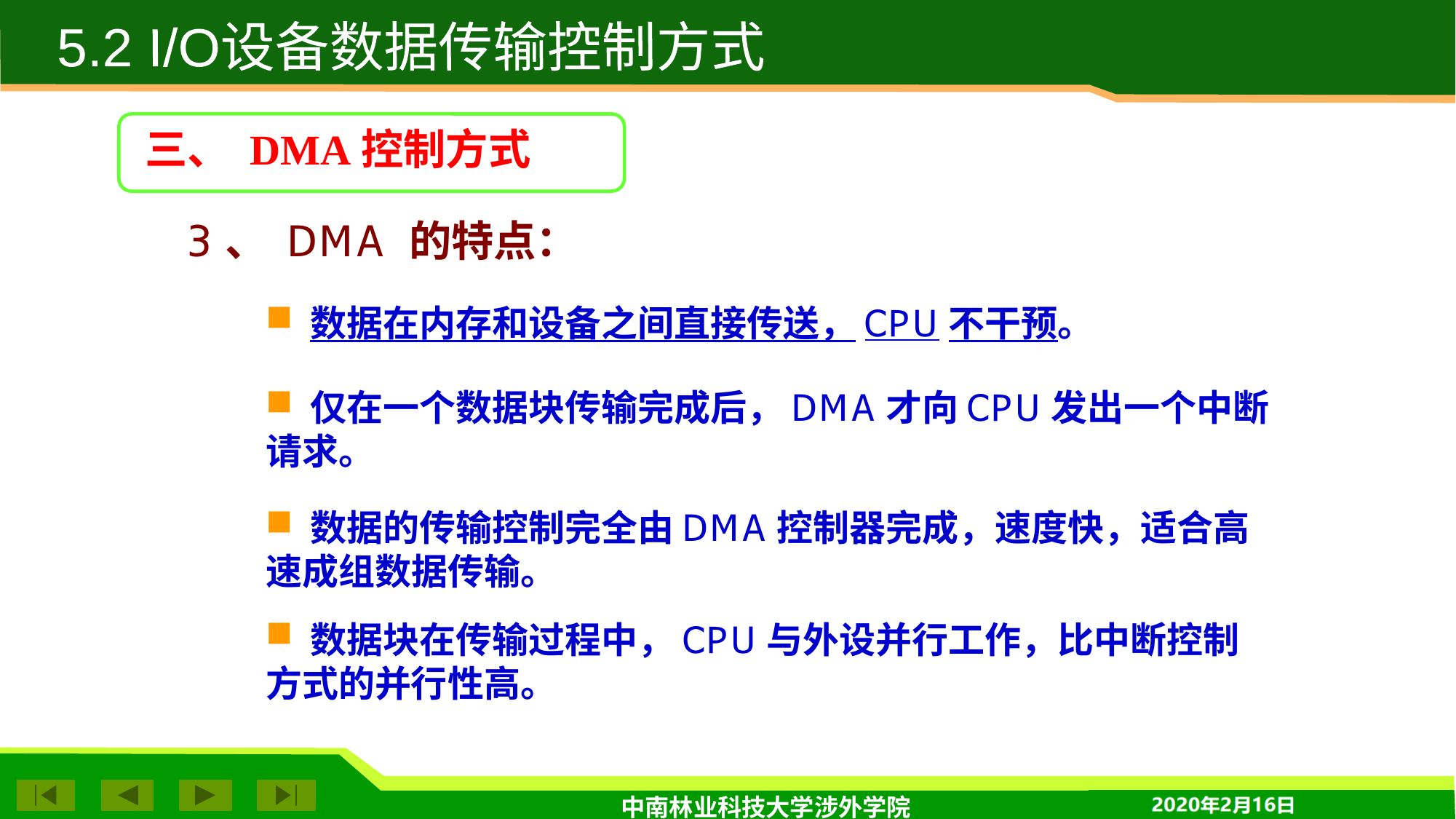

5.2 I/O设备数据传输控制方式

三、 DMA控制方式
3、 DMA 的特点：
 数据在内存和设备之间直接传送，CPU不干预。

 仅在一个数据块传输完成后，DMA才向CPU发出一个中断请求。
 数据的传输控制完全由DMA控制器完成，速度快，适合高速成组数据传输。
 数据块在传输过程中，CPU与外设并行工作，比中断控制方式的并行性高。